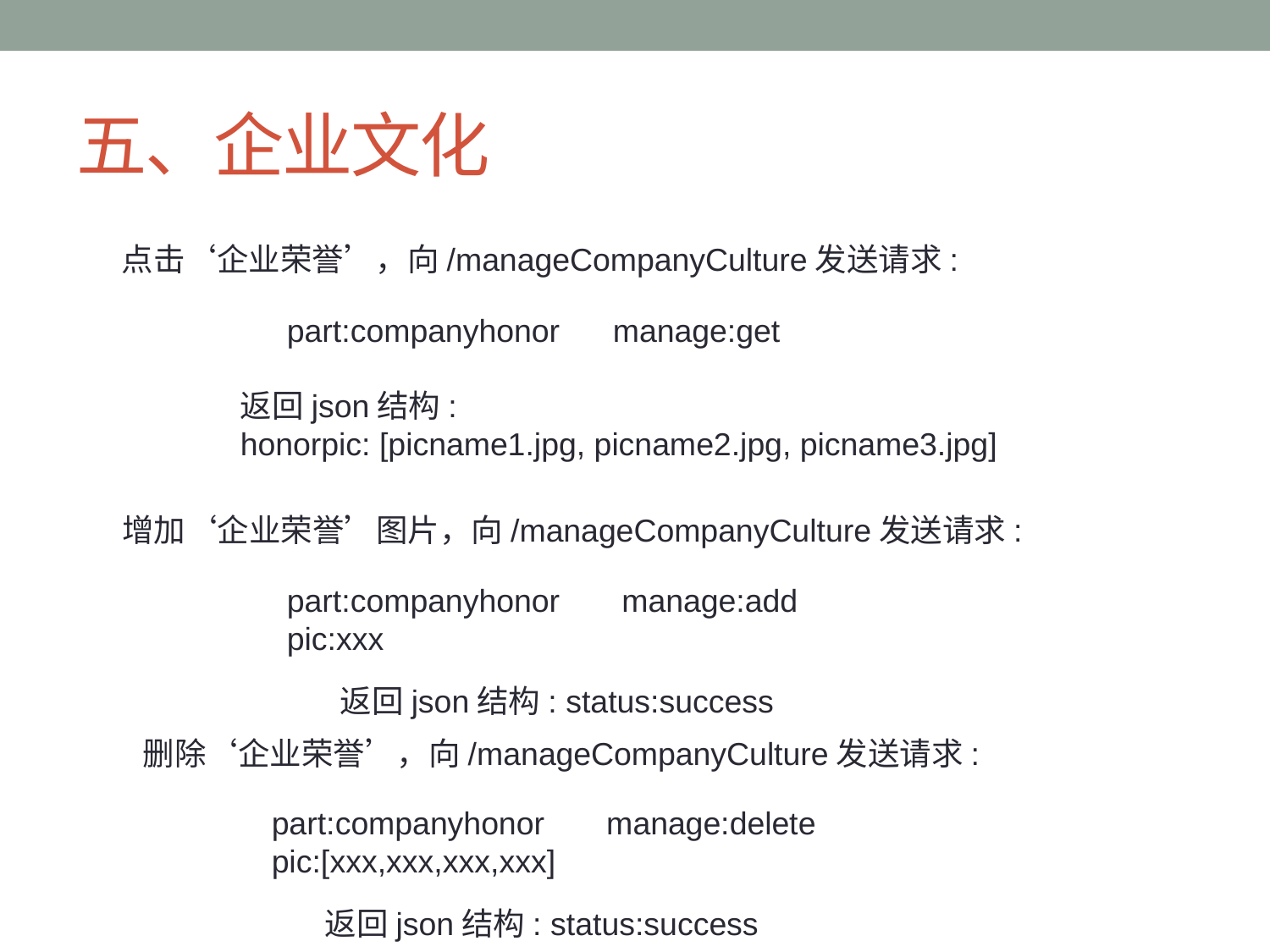

# 五、企业文化
点击‘企业荣誉’，向/manageCompanyCulture发送请求:
part:companyhonor      manage:get
返回json结构:
honorpic: [picname1.jpg, picname2.jpg, picname3.jpg]
增加‘企业荣誉’图片，向/manageCompanyCulture发送请求:
part:companyhonor       manage:add   pic:xxx
返回json结构: status:success
删除‘企业荣誉’，向/manageCompanyCulture发送请求:
part:companyhonor       manage:delete   pic:[xxx,xxx,xxx,xxx]
返回json结构: status:success